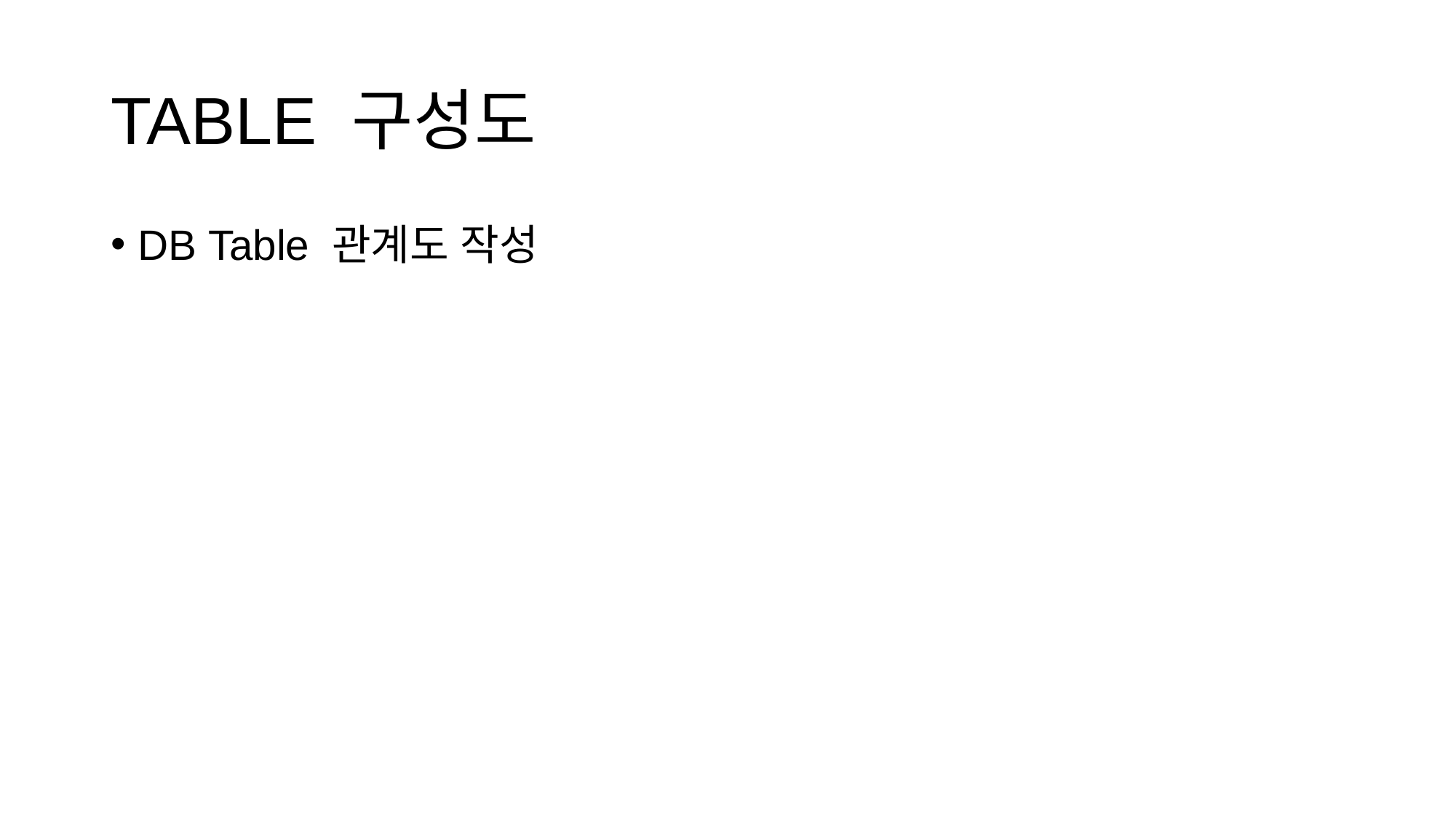

# TABLE 구성도
DB Table 관계도 작성